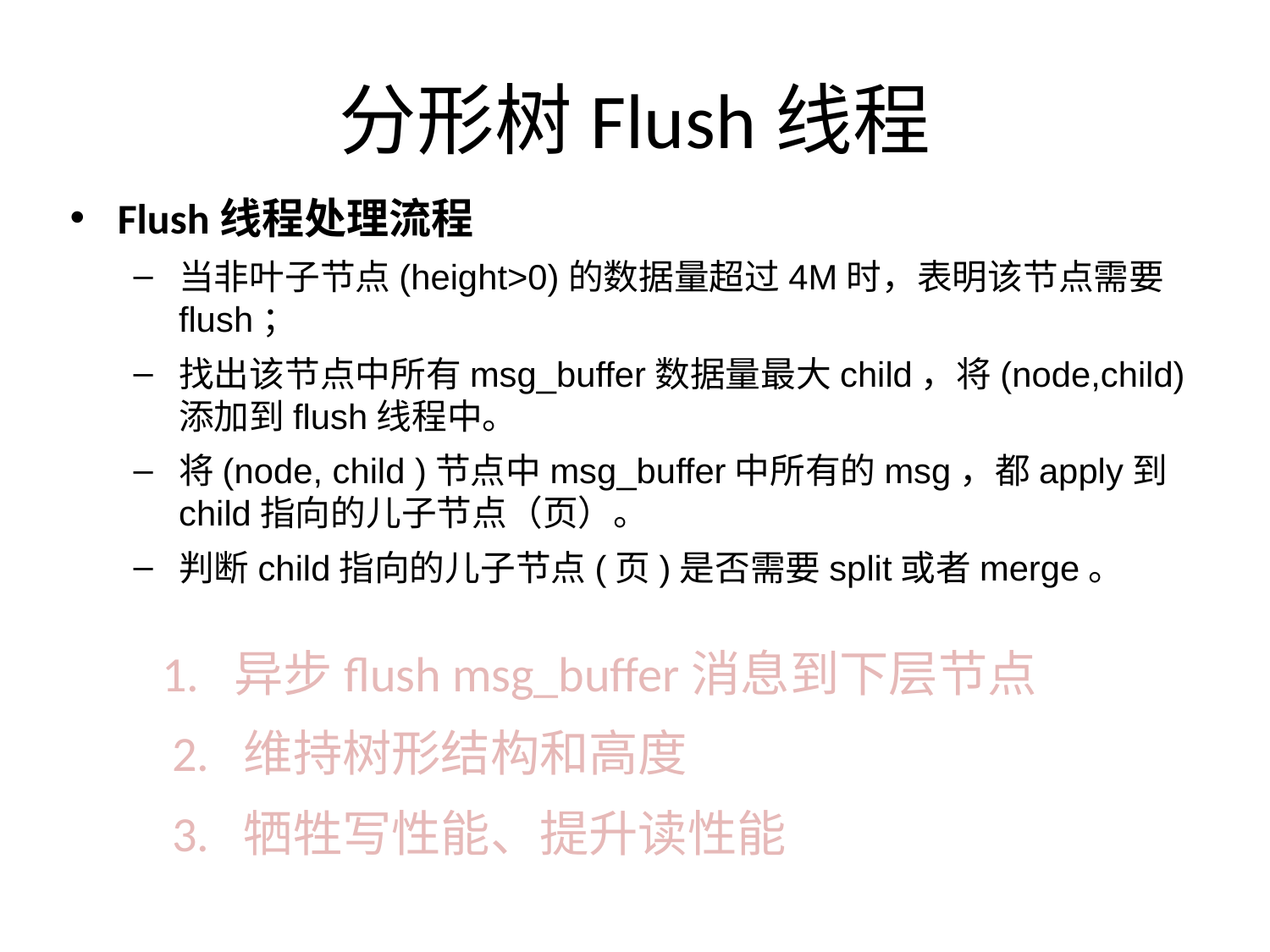

# 分形树Flush线程
Flush线程处理流程
当非叶子节点(height>0)的数据量超过4M时，表明该节点需要flush；
找出该节点中所有msg_buffer数据量最大child，将(node,child)添加到flush线程中。
将(node, child )节点中msg_buffer中所有的msg，都apply到child指向的儿子节点（页）。
判断child指向的儿子节点(页)是否需要split或者merge。

1.  异步flush msg_buffer消息到下层节点
2.  维持树形结构和高度
3.  牺牲写性能、提升读性能